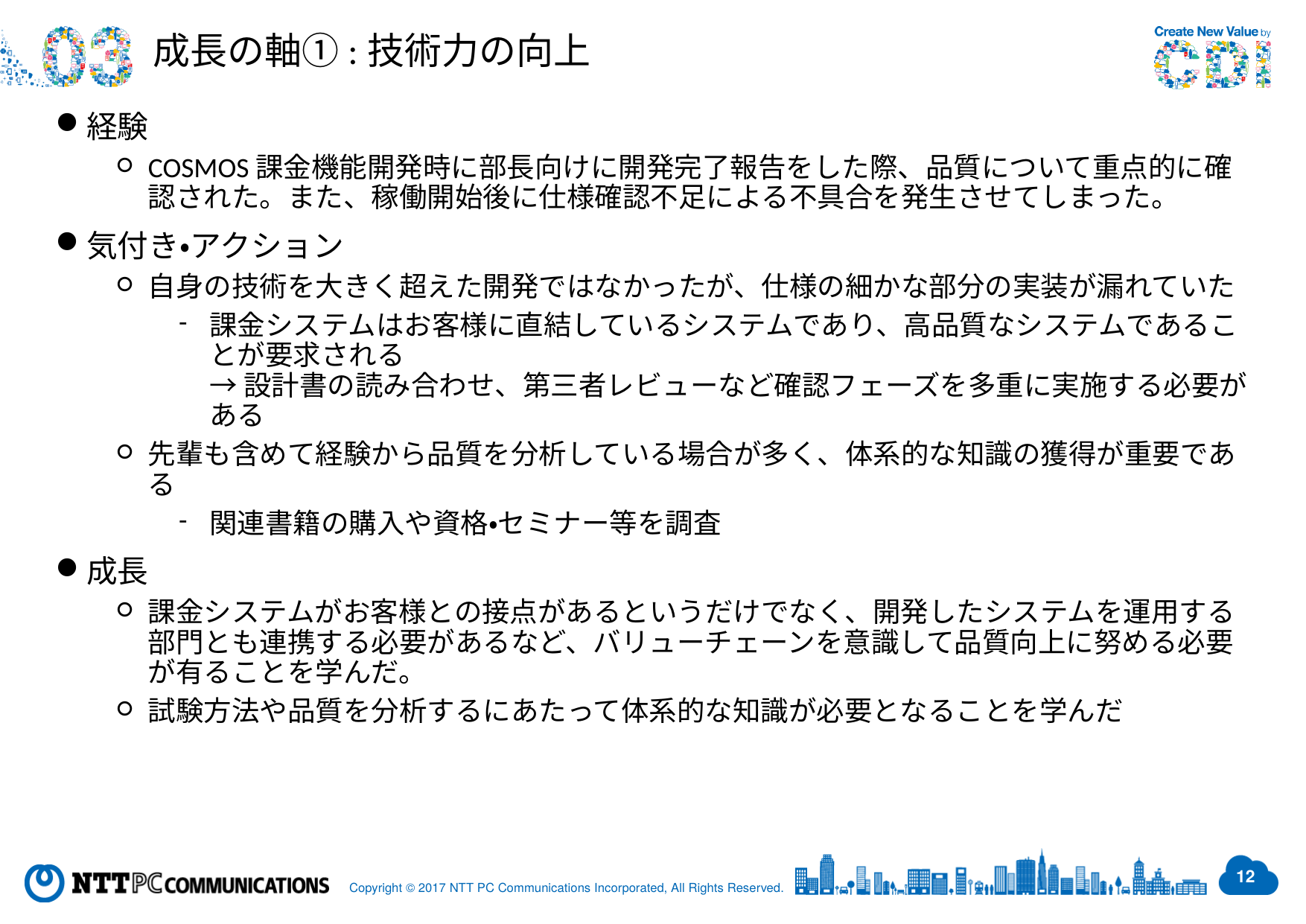

成長の軸①:技術力の向上
経験
COSMOS課金機能開発時に部長向けに開発完了報告をした際、品質について重点的に確認された。また、稼働開始後に仕様確認不足による不具合を発生させてしまった。
気付き・アクション
自身の技術を大きく超えた開発ではなかったが、仕様の細かな部分の実装が漏れていた
課金システムはお客様に直結しているシステムであり、高品質なシステムであることが要求される
→ 設計書の読み合わせ、第三者レビューなど確認フェーズを多重に実施する必要がある
先輩も含めて経験から品質を分析している場合が多く、体系的な知識の獲得が重要である
関連書籍の購入や資格・セミナー等を調査
成長
課金システムがお客様との接点があるというだけでなく、開発したシステムを運用する部門とも連携する必要があるなど、バリューチェーンを意識して品質向上に努める必要が有ることを学んだ。
試験方法や品質を分析するにあたって体系的な知識が必要となることを学んだ